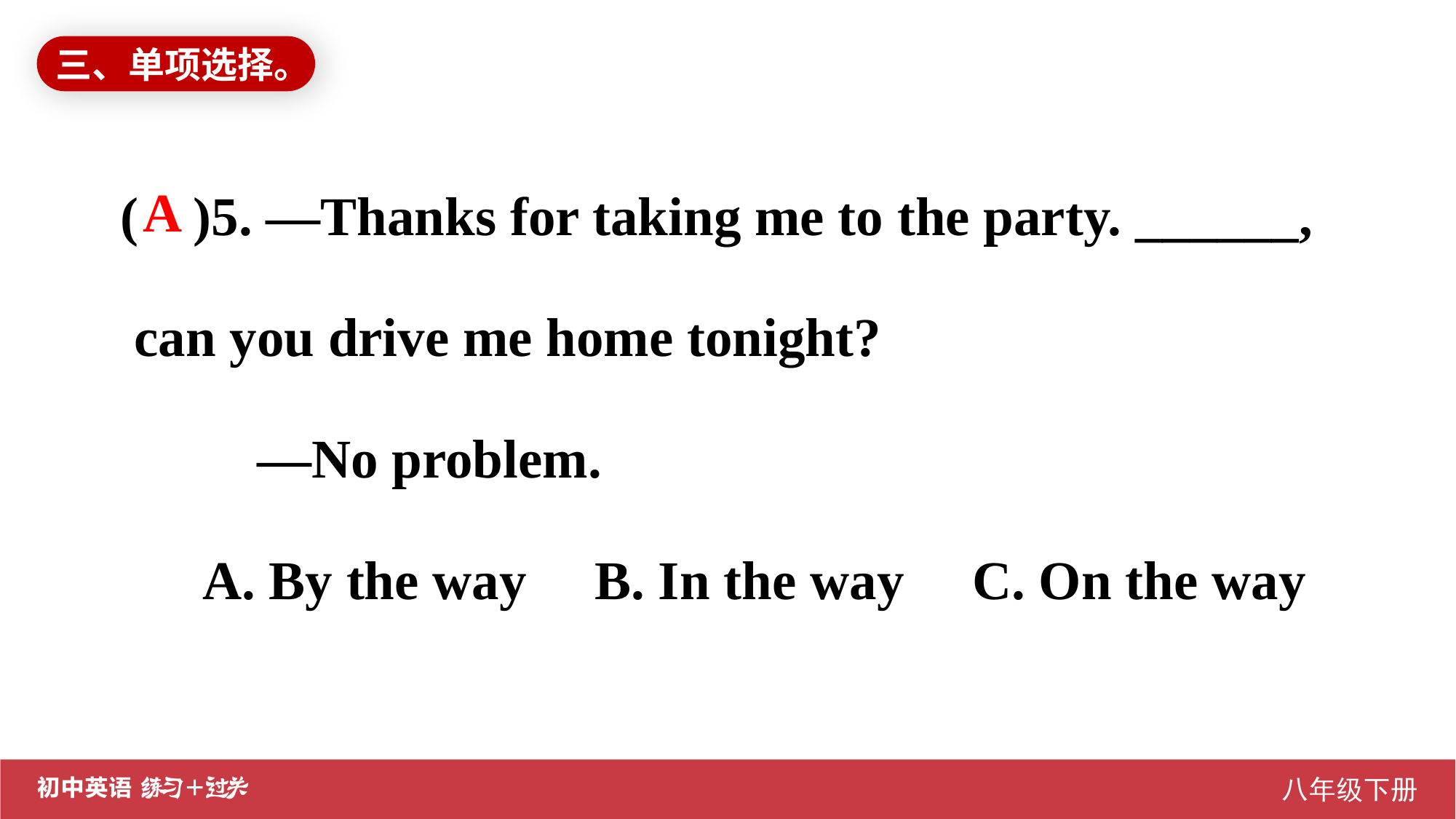

三、单项选择。
(    )5. —Thanks for taking me to the party. ______,  can you drive me home tonight?
          —No problem.
      A. By the way     B. In the way     C. On the way
A